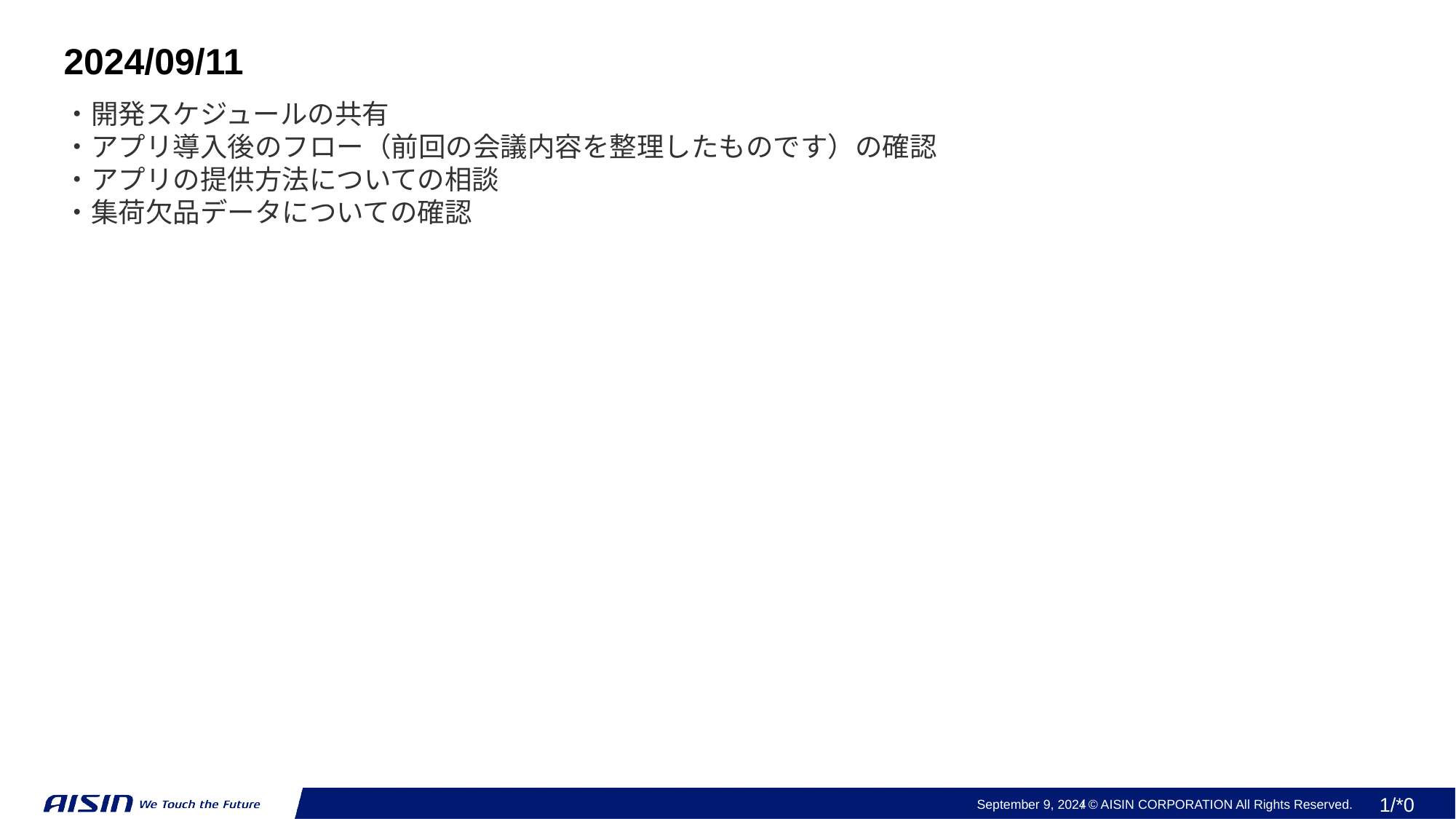

2024/09/11
・開発スケジュールの共有
・アプリ導入後のフロー（前回の会議内容を整理したものです）の確認
・アプリの提供方法についての相談
・集荷欠品データについての確認
September 9, 2024